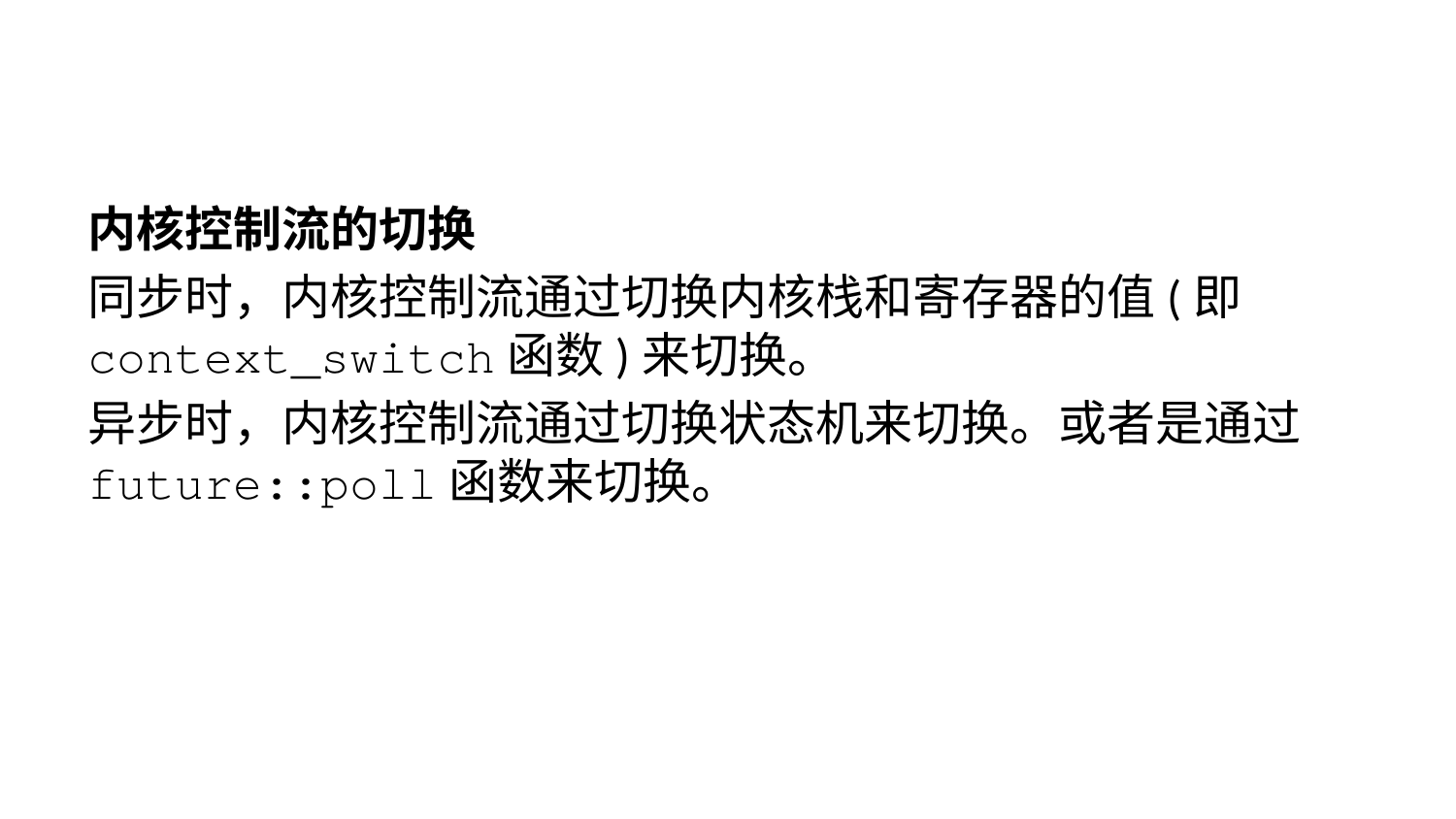

内核控制流的切换
同步时，内核控制流通过切换内核栈和寄存器的值(即context_switch函数)来切换。
异步时，内核控制流通过切换状态机来切换。或者是通过future::poll函数来切换。